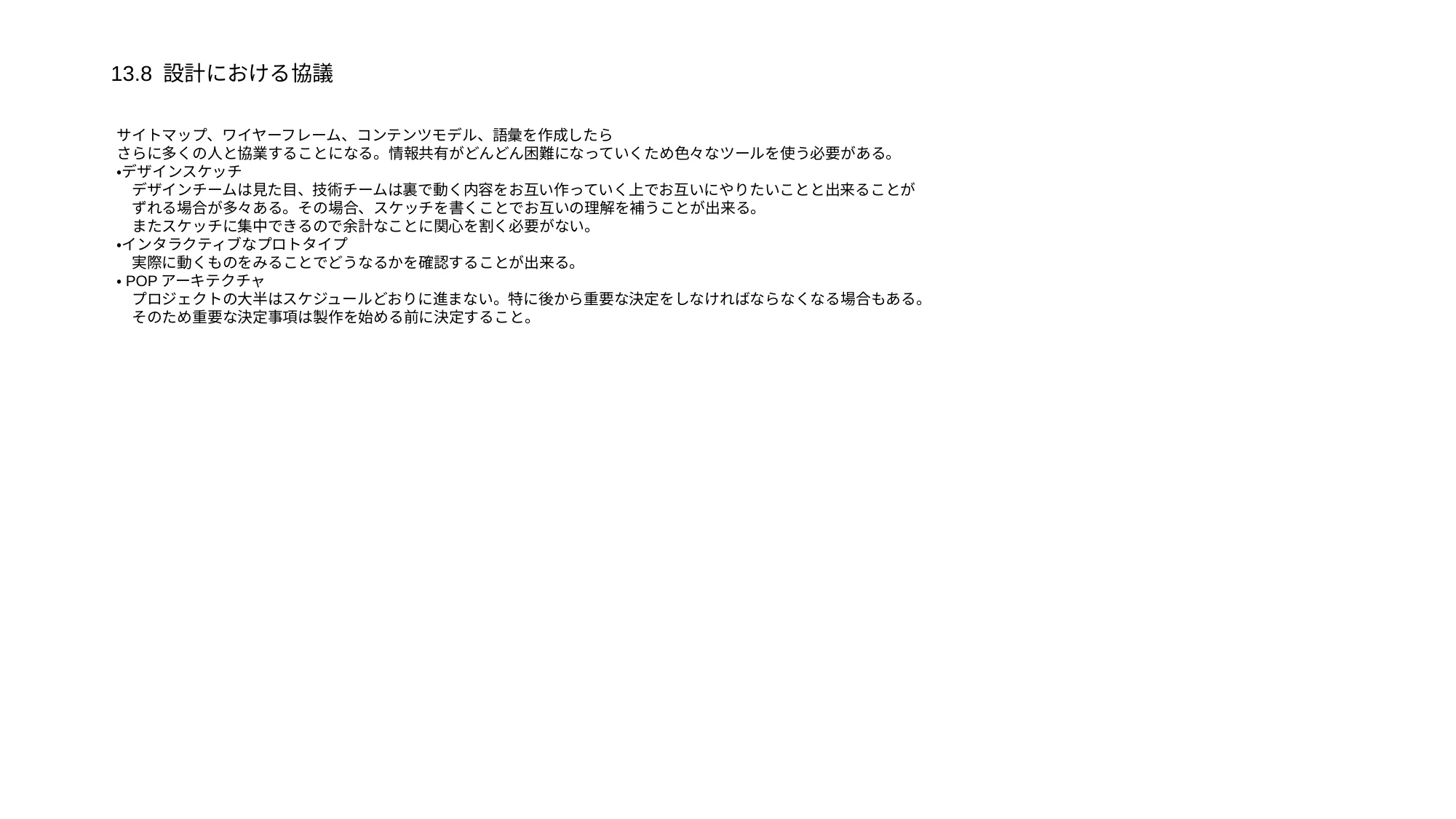

# 13.8 設計における協議
サイトマップ、ワイヤーフレーム、コンテンツモデル、語彙を作成したら
さらに多くの人と協業することになる。情報共有がどんどん困難になっていくため色々なツールを使う必要がある。
・デザインスケッチ
　デザインチームは見た目、技術チームは裏で動く内容をお互い作っていく上でお互いにやりたいことと出来ることが
　ずれる場合が多々ある。その場合、スケッチを書くことでお互いの理解を補うことが出来る。
　またスケッチに集中できるので余計なことに関心を割く必要がない。
・インタラクティブなプロトタイプ
　実際に動くものをみることでどうなるかを確認することが出来る。
・POPアーキテクチャ
　プロジェクトの大半はスケジュールどおりに進まない。特に後から重要な決定をしなければならなくなる場合もある。
　そのため重要な決定事項は製作を始める前に決定すること。